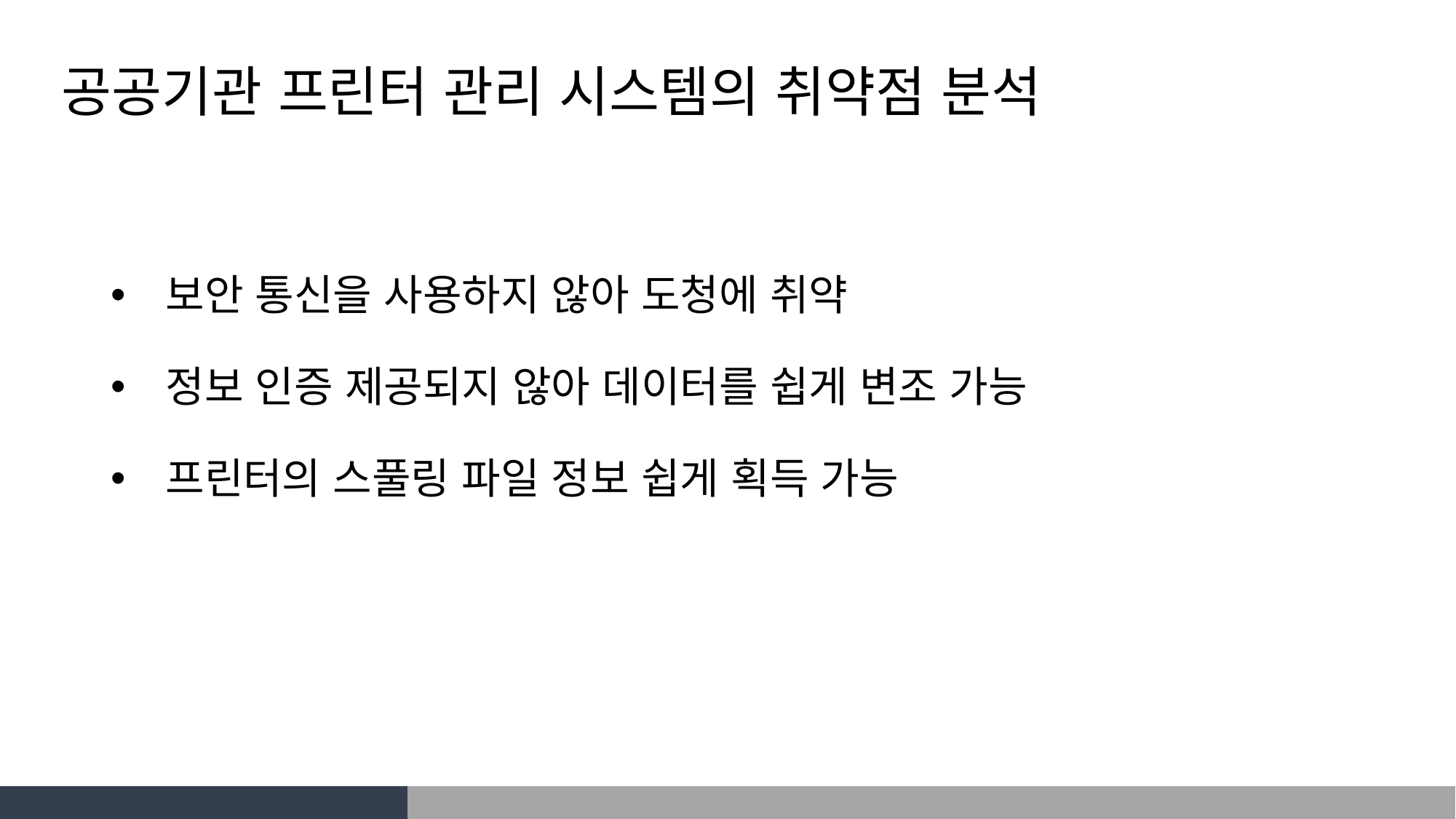

공공기관 프린터 관리 시스템의 취약점 분석
보안 통신을 사용하지 않아 도청에 취약

정보 인증 제공되지 않아 데이터를 쉽게 변조 가능

프린터의 스풀링 파일 정보 쉽게 획득 가능